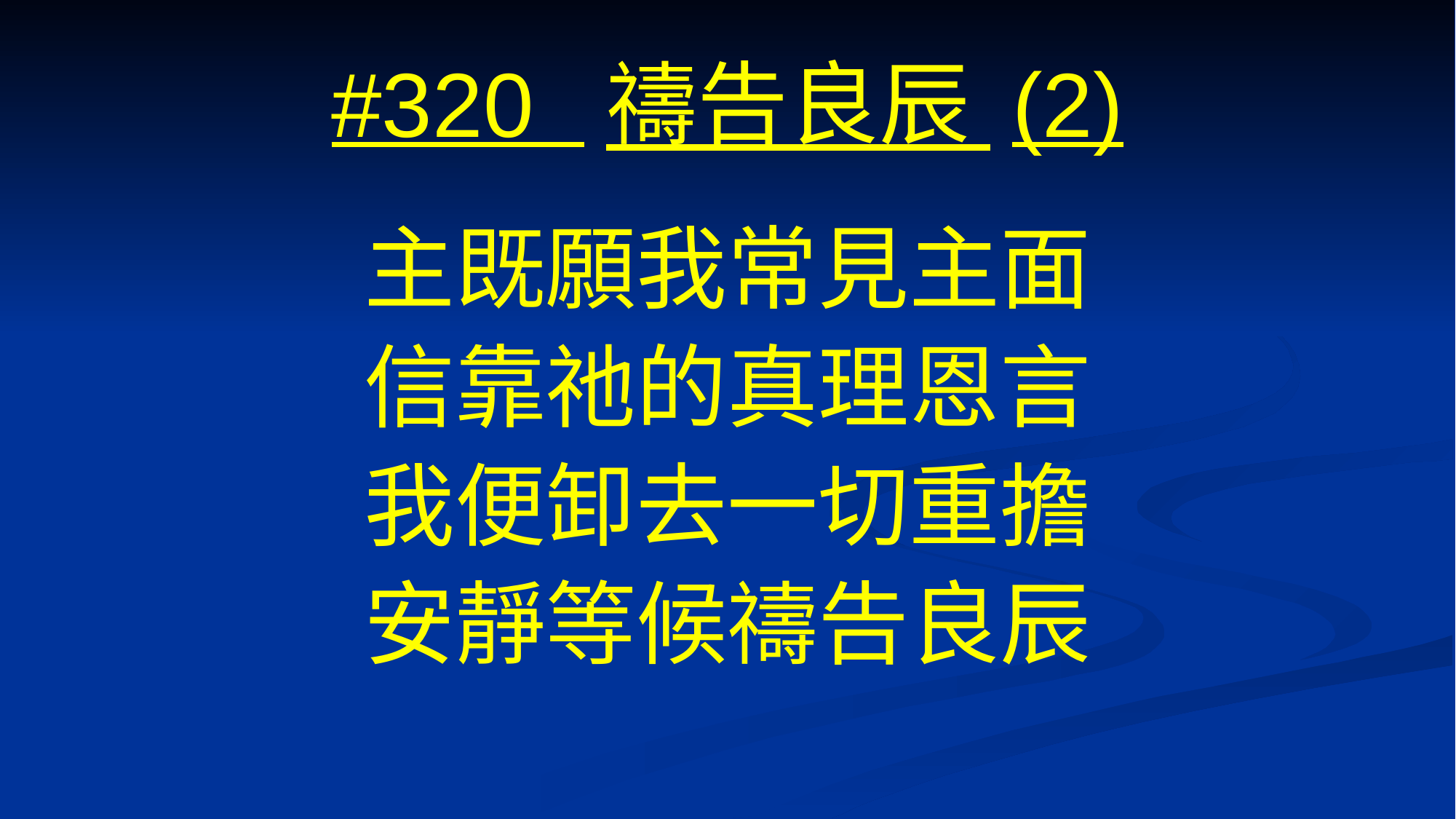

# #320  禱告良辰 (2)
主既願我常見主面
信靠祂的真理恩言
我便卸去一切重擔
安靜等候禱告良辰